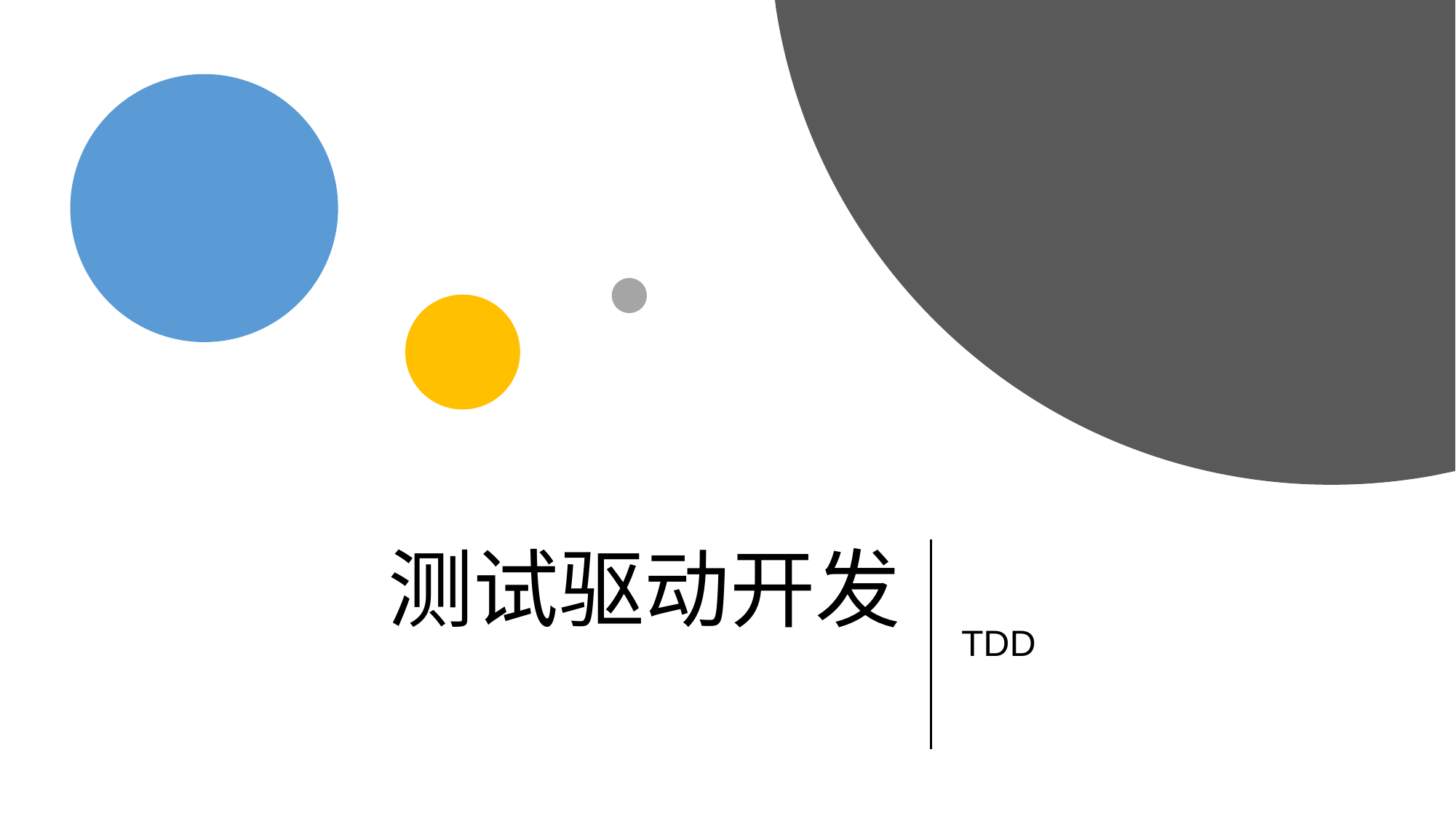

# 测试驱动开发
TDD
之前是计划讲Stream，但是发现Stream的源码理解的不是很深刻，给大家讲的不好，而且我最近也在看Java测试驱动开发这本书，对TDD有了一定的了解，我们的项目也是依赖于TDD进行开发的，所以今天给大家分享一下最近看到的心得体会，第一次讲Session，讲完之后，大家多多提FeedBack